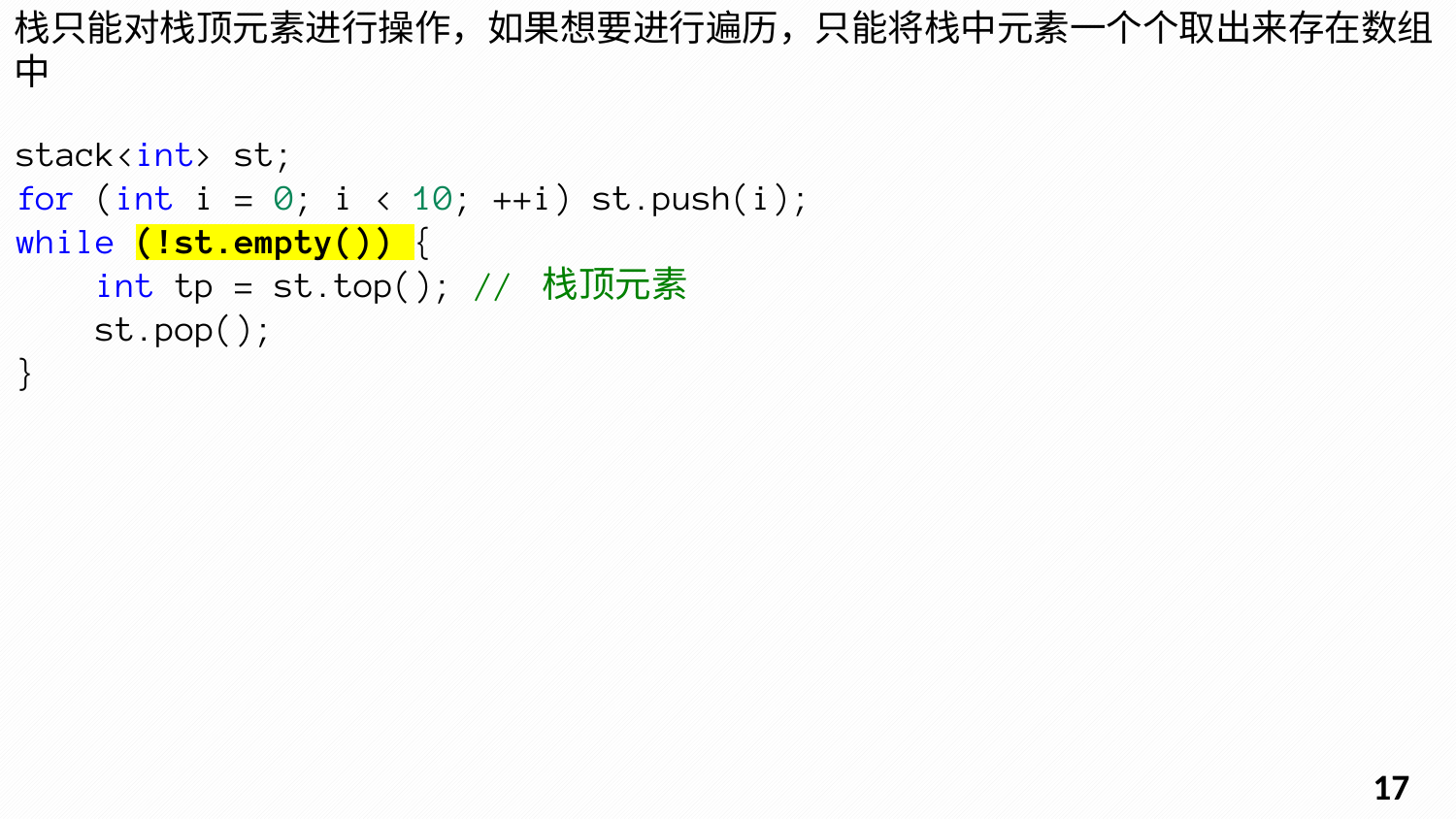

栈只能对栈顶元素进行操作，如果想要进行遍历，只能将栈中元素一个个取出来存在数组中
stack<int> st;
for (int i = 0; i < 10; ++i) st.push(i);
while (!st.empty()) {
    int tp = st.top(); // 栈顶元素
    st.pop();
}

17